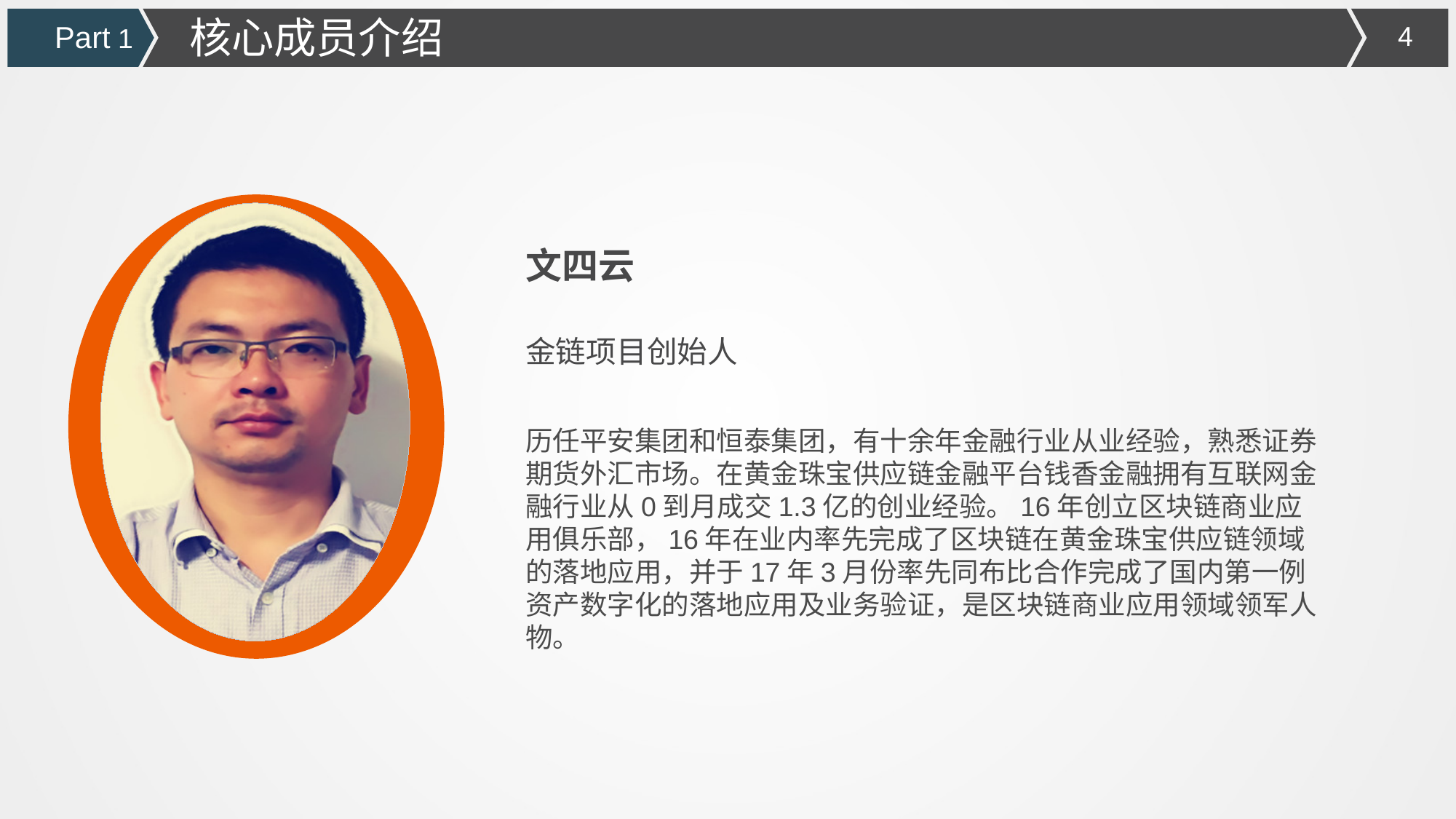

核心成员介绍
Part 1

文四云
金链项目创始人
历任平安集团和恒泰集团，有十余年金融行业从业经验，熟悉证券期货外汇市场。在黄金珠宝供应链金融平台钱香金融拥有互联网金融行业从0到月成交1.3亿的创业经验。16年创立区块链商业应用俱乐部，16年在业内率先完成了区块链在黄金珠宝供应链领域的落地应用，并于17年3月份率先同布比合作完成了国内第一例资产数字化的落地应用及业务验证，是区块链商业应用领域领军人物。